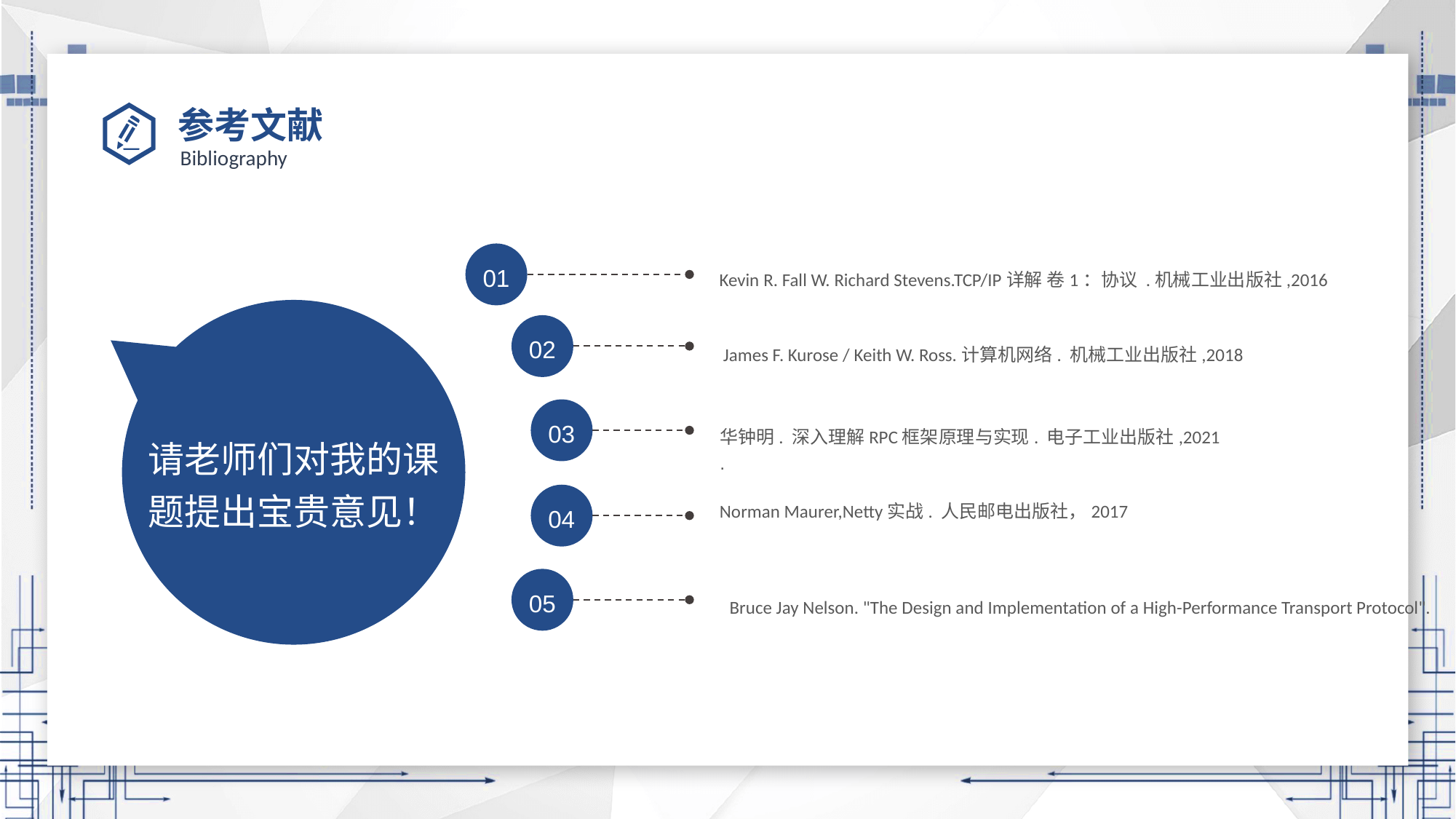

# 参考文献
Bibliography
01
    Kevin R. Fall W. Richard Stevens.TCP/IP详解 卷1：协议 .机械工业出版社,2016

请老师们对我的课题提出宝贵意见！
02
    James F. Kurose / Keith W. Ross.计算机网络. 机械工业出版社,2018
03
华钟明. 深入理解RPC框架原理与实现. 电子工业出版社,2021
.
04
    Norman Maurer,Netty实战. 人民邮电出版社，2017
05
Bruce Jay Nelson. "The Design and Implementation of a High-Performance Transport Protocol".